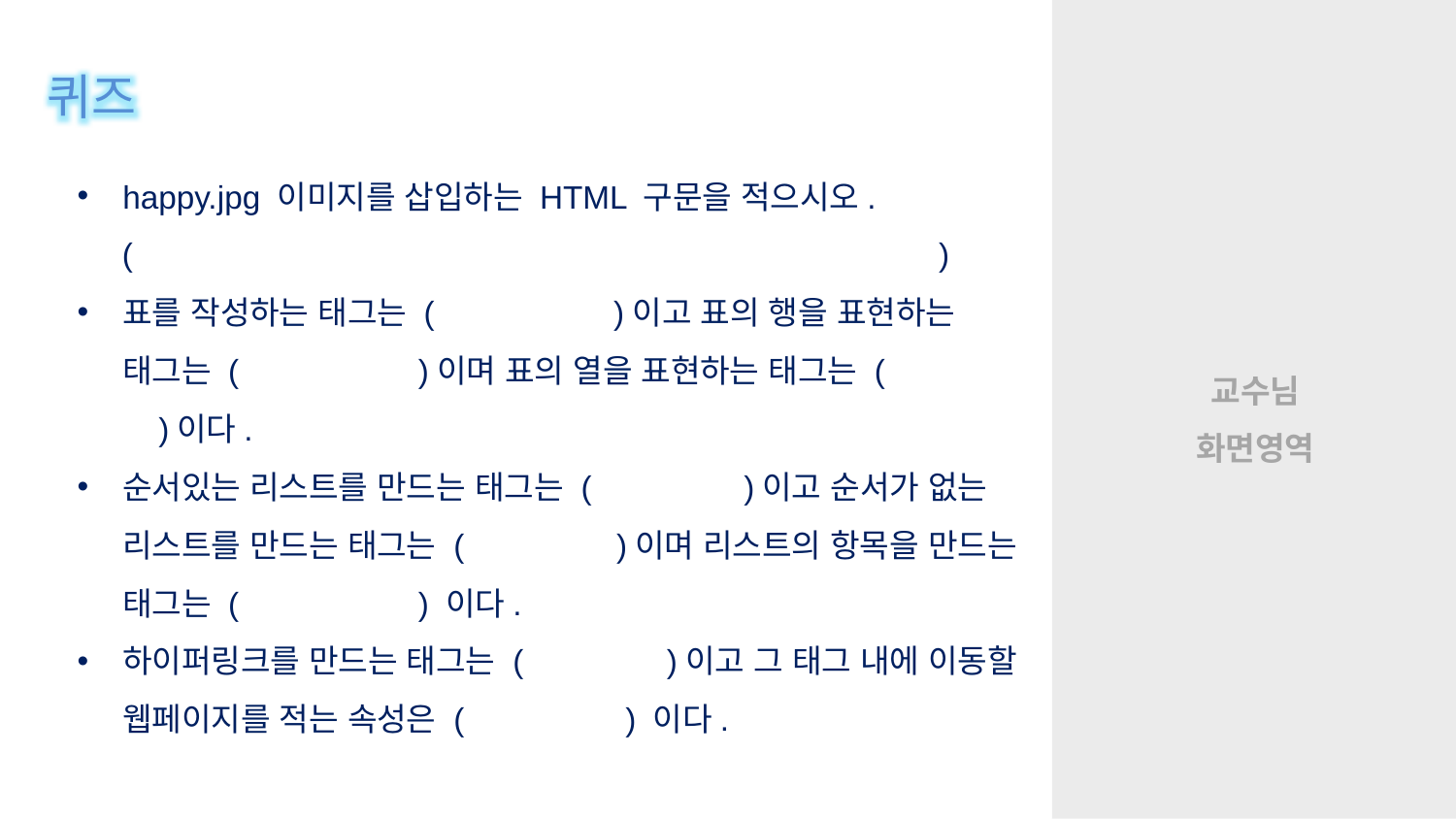

퀴즈
happy.jpg 이미지를 삽입하는 HTML 구문을 적으시오.
     (                                                                                          )
표를 작성하는 태그는 (                    )이고 표의 행을 표현하는 태그는 (                    )이며 표의 열을 표현하는 태그는 (                    )이다.
순서있는 리스트를 만드는 태그는 (                 )이고 순서가 없는 리스트를 만드는 태그는 (                 )이며 리스트의 항목을 만드는 태그는 (                    ) 이다.
하이퍼링크를 만드는 태그는 (                )이고 그 태그 내에 이동할 웹페이지를 적는 속성은 (                  ) 이다.